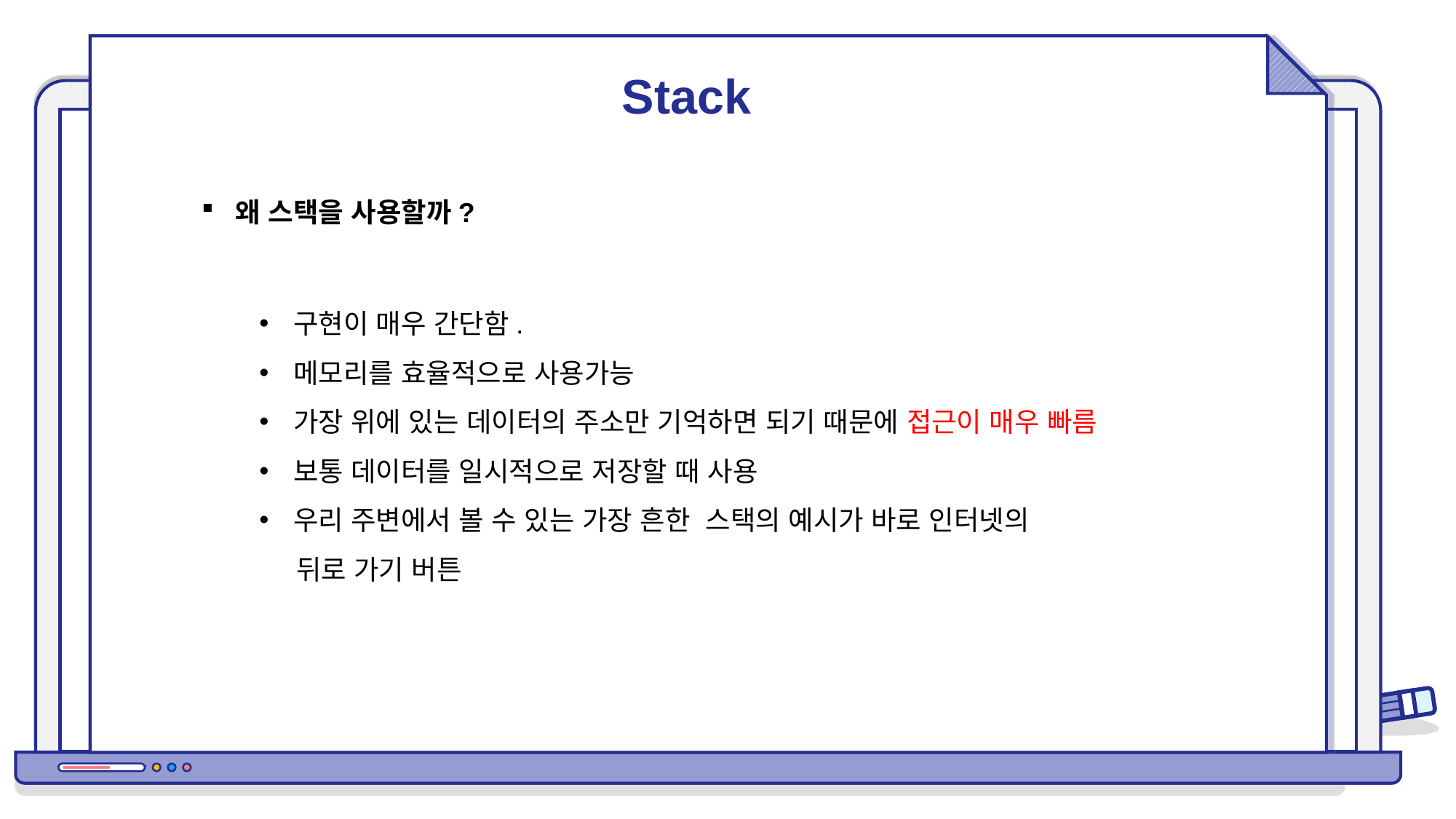

Stack

왜 스택을 사용할까?
구현이 매우 간단함.
메모리를 효율적으로 사용가능
가장 위에 있는 데이터의 주소만 기억하면 되기 때문에 접근이 매우 빠름
보통 데이터를 일시적으로 저장할 때 사용
우리 주변에서 볼 수 있는 가장 흔한  스택의 예시가 바로 인터넷의
    뒤로 가기 버튼